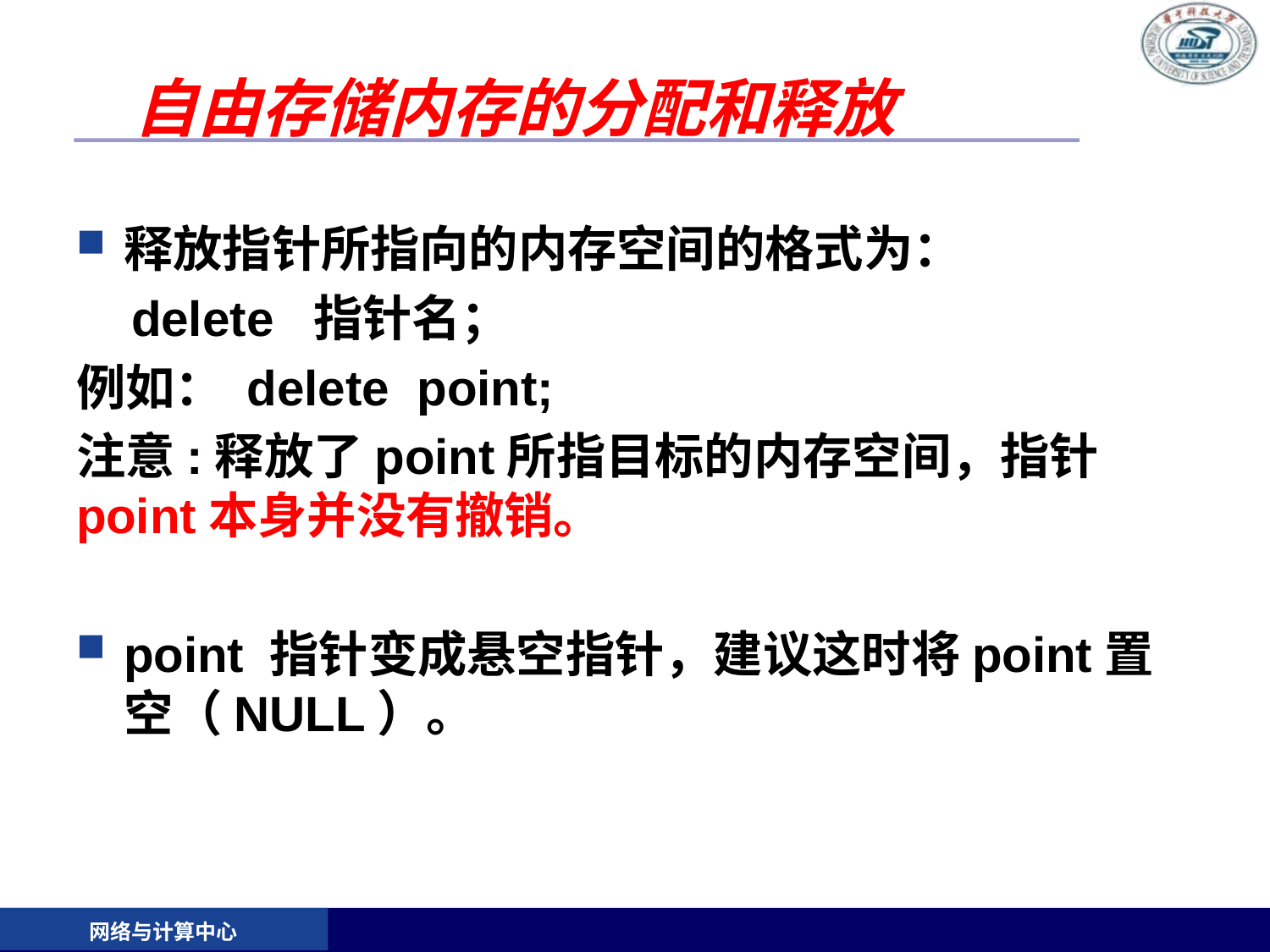

# 自由存储内存的分配和释放
释放指针所指向的内存空间的格式为：
    delete  指针名；
例如： delete  point;
注意:释放了point所指目标的内存空间，指针point本身并没有撤销。

point 指针变成悬空指针，建议这时将point置空（NULL）。

网络与计算中心